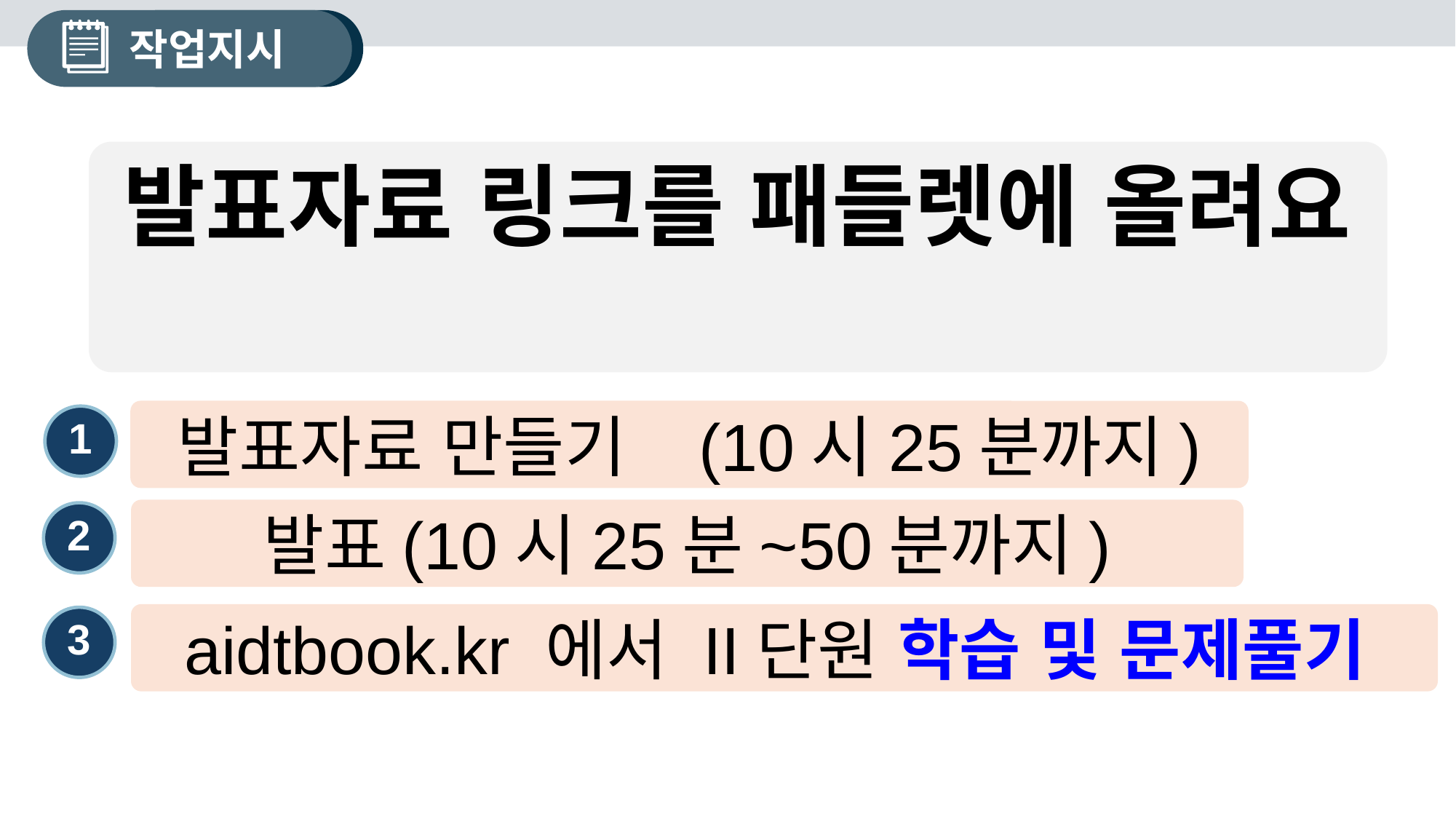

작업지시

발표자료 링크를 패들렛에 올려요

발표자료 만들기   (10시25분까지)
1
발표(10시25분~50분까지)
2
aidtbook.kr 에서 II단원 학습 및 문제풀기
3